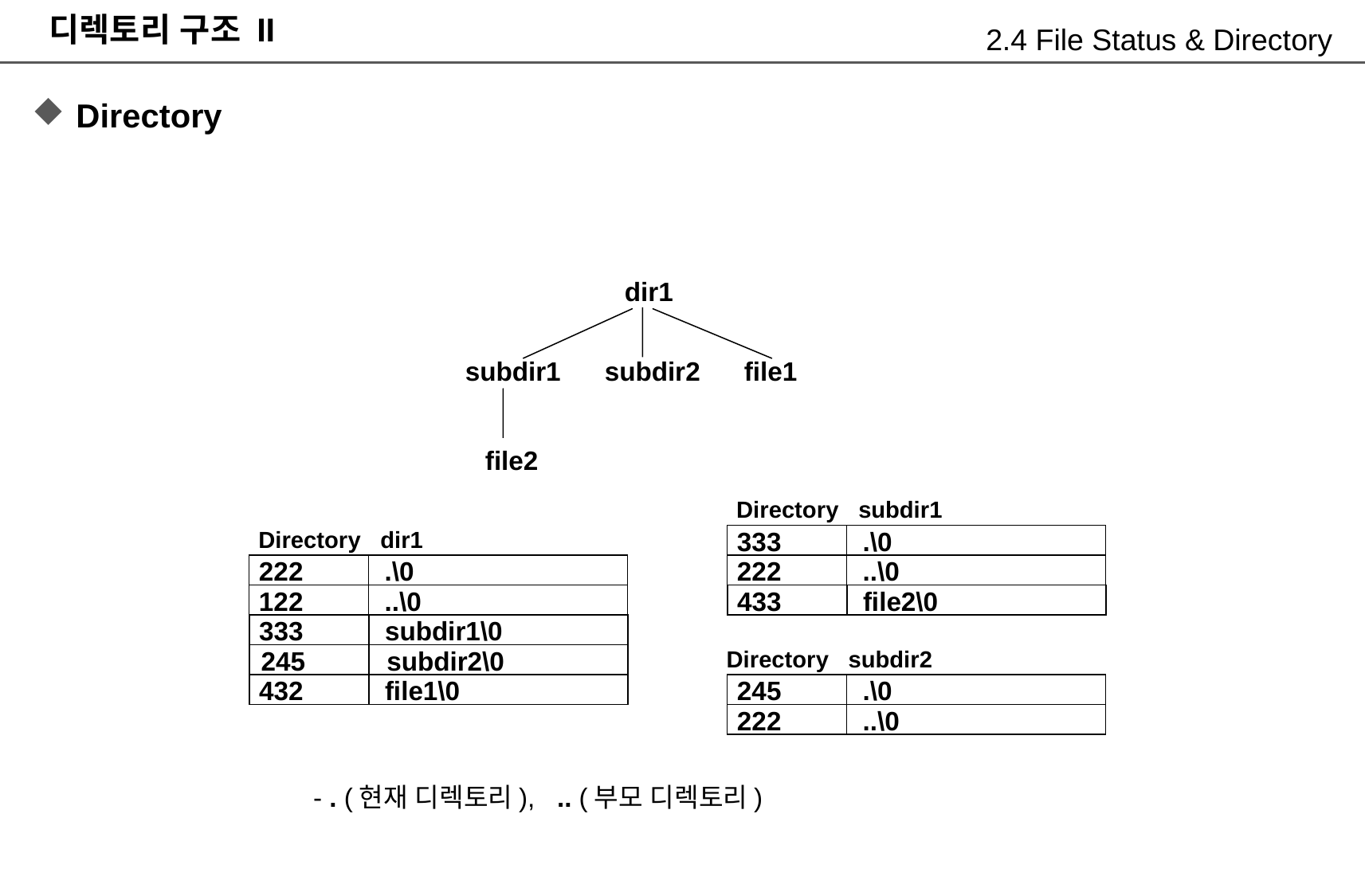

# 디렉토리 구조 II
2.4 File Status & Directory
 Directory
dir1

subdir1
subdir2
file1

file2
Directory   subdir1
Directory   dir1
.\0
333

..\0
222

file2\0
433

.\0
222

..\0
122

subdir1\0
333

subdir2\0
245

file1\0
432

Directory   subdir2
.\0
245

..\0
222

- . (현재 디렉토리),   .. (부모 디렉토리)